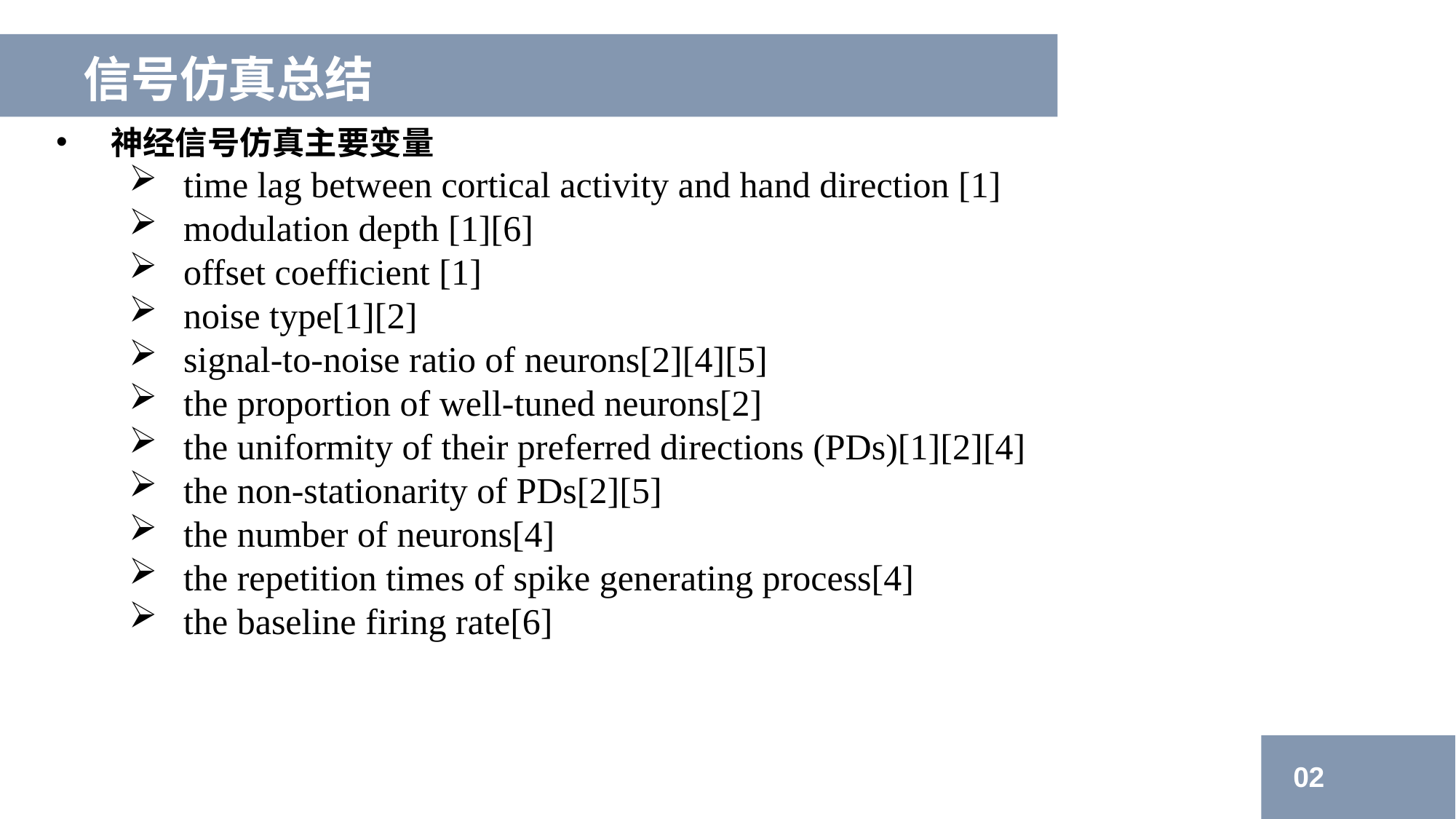

信号仿真总结
神经信号仿真主要变量
time lag between cortical activity and hand direction [1]
modulation depth [1][6]
offset coefficient [1]
noise type[1][2]
signal-to-noise ratio of neurons[2][4][5]
the proportion of well-tuned neurons[2]
the uniformity of their preferred directions (PDs)[1][2][4]
the non-stationarity of PDs[2][5]
the number of neurons[4]
the repetition times of spike generating process[4]
the baseline firing rate[6]

02